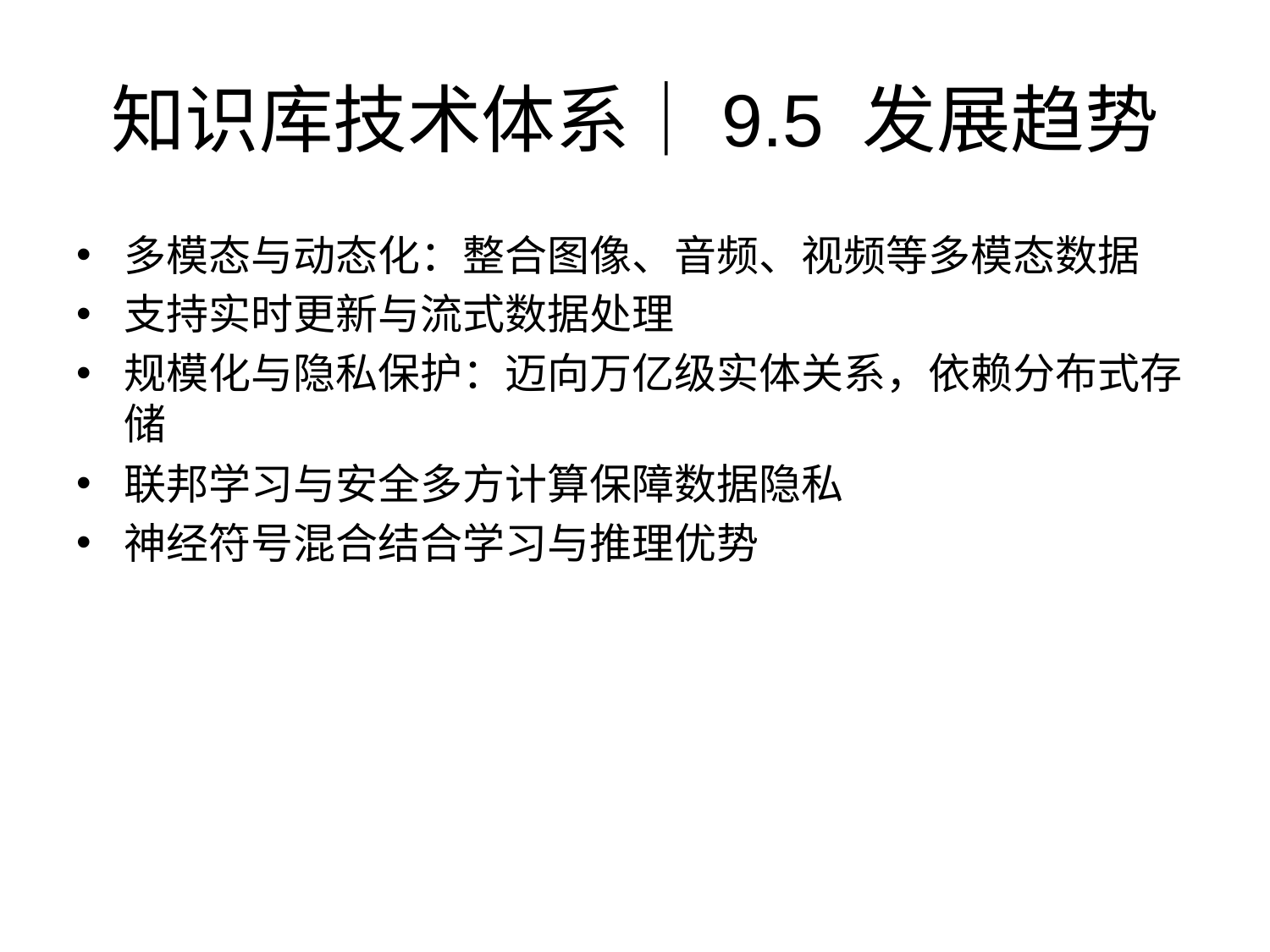

# 知识库技术体系｜9.5 发展趋势
多模态与动态化：整合图像、音频、视频等多模态数据
支持实时更新与流式数据处理
规模化与隐私保护：迈向万亿级实体关系，依赖分布式存储
联邦学习与安全多方计算保障数据隐私
神经符号混合结合学习与推理优势